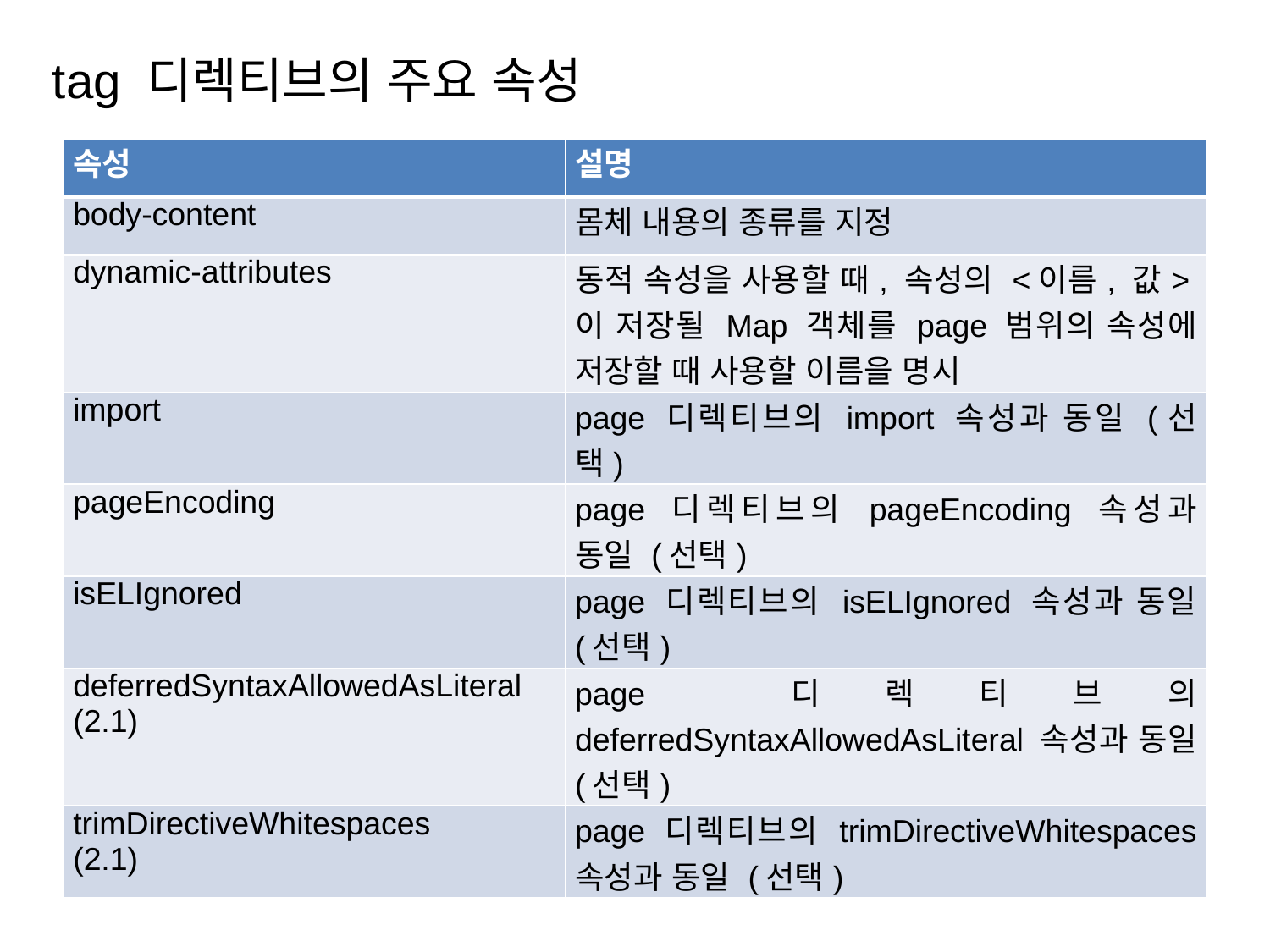

# tag 디렉티브의 주요 속성
| 속성 | 설명 |
| --- | --- |
| body-content | 몸체 내용의 종류를 지정 |
| dynamic-attributes | 동적 속성을 사용할 때, 속성의 <이름, 값>이 저장될 Map 객체를 page 범위의 속성에 저장할 때 사용할 이름을 명시 |
| import | page 디렉티브의 import 속성과 동일 (선택) |
| pageEncoding | page 디렉티브의 pageEncoding 속성과 동일 (선택) |
| isELIgnored | page 디렉티브의 isELIgnored 속성과 동일 (선택) |
| deferredSyntaxAllowedAsLiteral (2.1) | page 디렉티브의 deferredSyntaxAllowedAsLiteral 속성과 동일 (선택) |
| trimDirectiveWhitespaces (2.1) | page 디렉티브의 trimDirectiveWhitespaces 속성과 동일 (선택) |